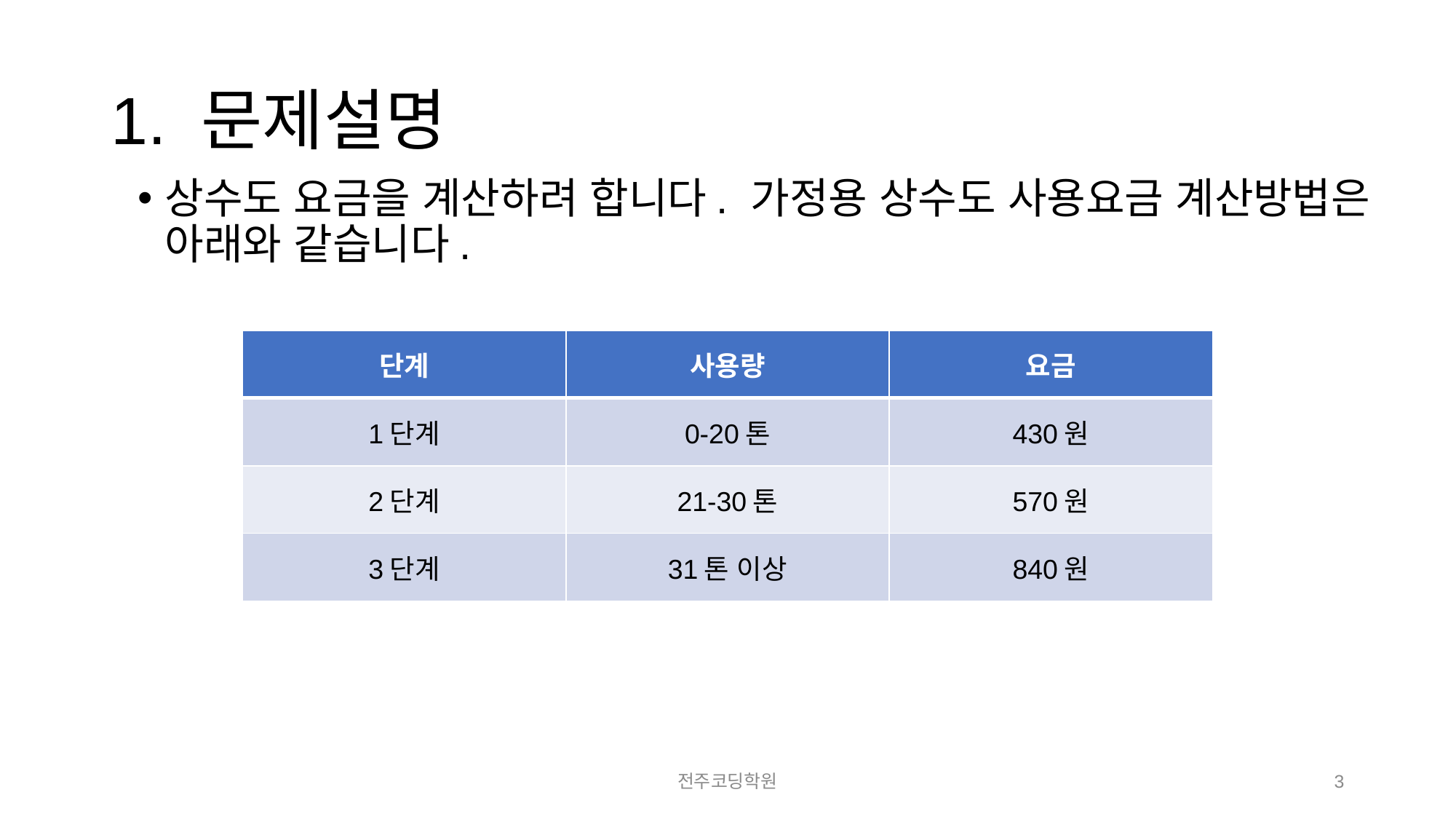

# 1. 문제설명
상수도 요금을 계산하려 합니다. 가정용 상수도 사용요금 계산방법은 아래와 같습니다.
| 단계 | 사용량 | 요금 |
| --- | --- | --- |
| 1단계 | 0-20톤 | 430원 |
| 2단계 | 21-30톤 | 570원 |
| 3단계 | 31톤 이상 | 840원 |
전주코딩학원
3